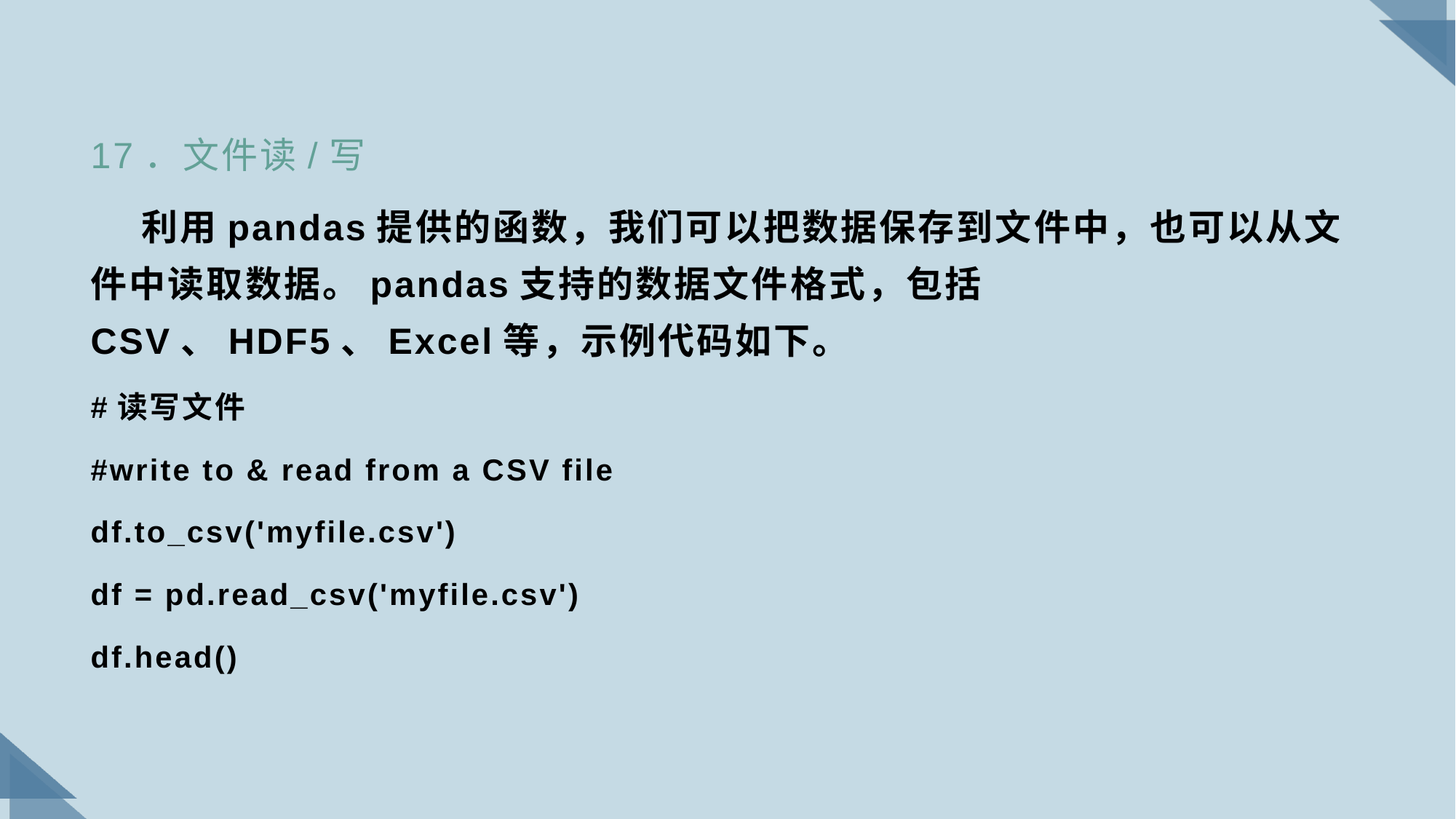

17．文件读/写
    利用pandas提供的函数，我们可以把数据保存到文件中，也可以从文件中读取数据。pandas支持的数据文件格式，包括CSV、HDF5、Excel等，示例代码如下。
#读写文件
#write to & read from a CSV file
df.to_csv('myfile.csv')
df = pd.read_csv('myfile.csv')
df.head()